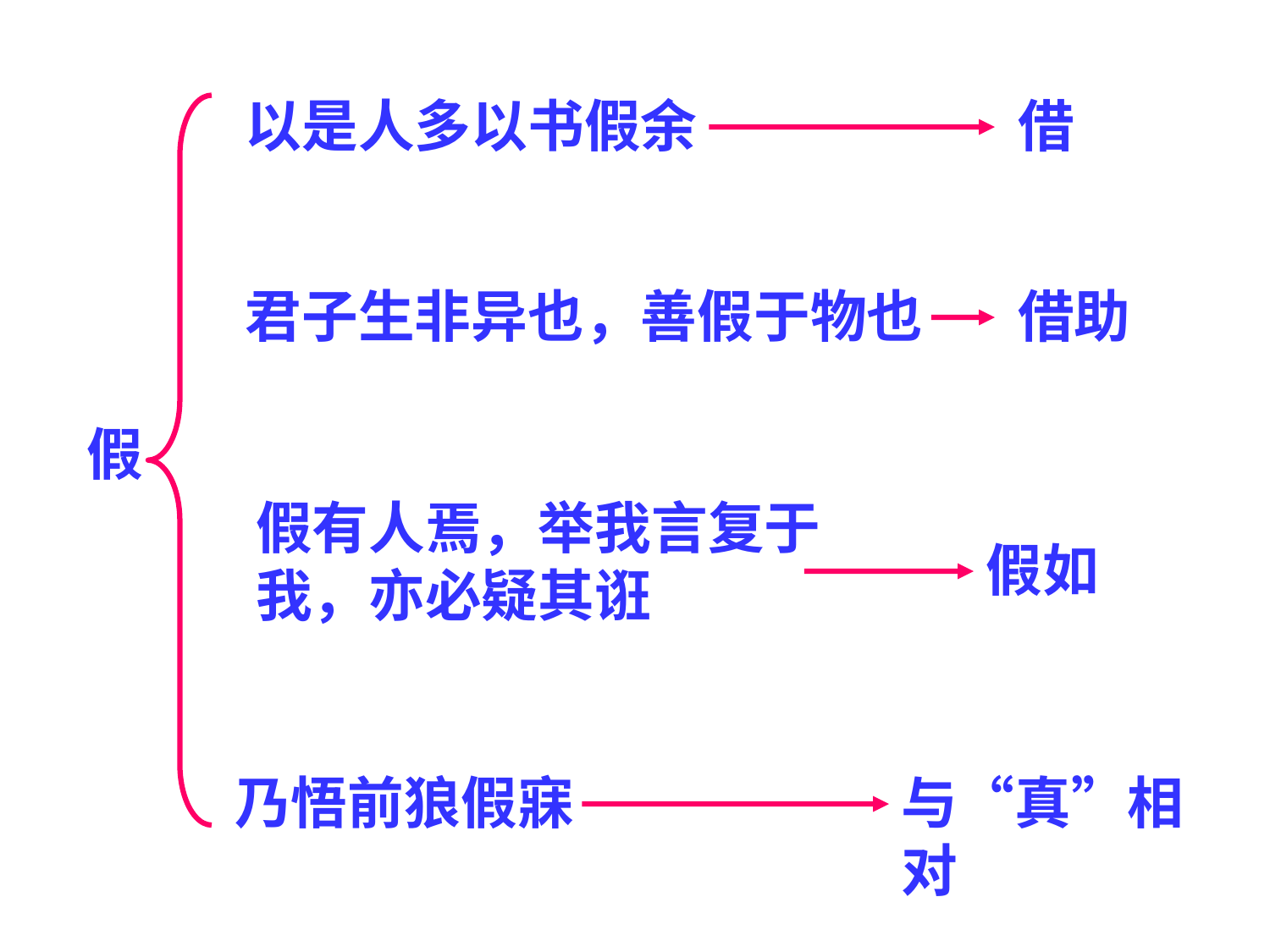

以是人多以书假余
君子生非异也，善假于物也
假有人焉，举我言复于我，亦必疑其诳
乃悟前狼假寐
借

借助

假
假如

与“真”相对